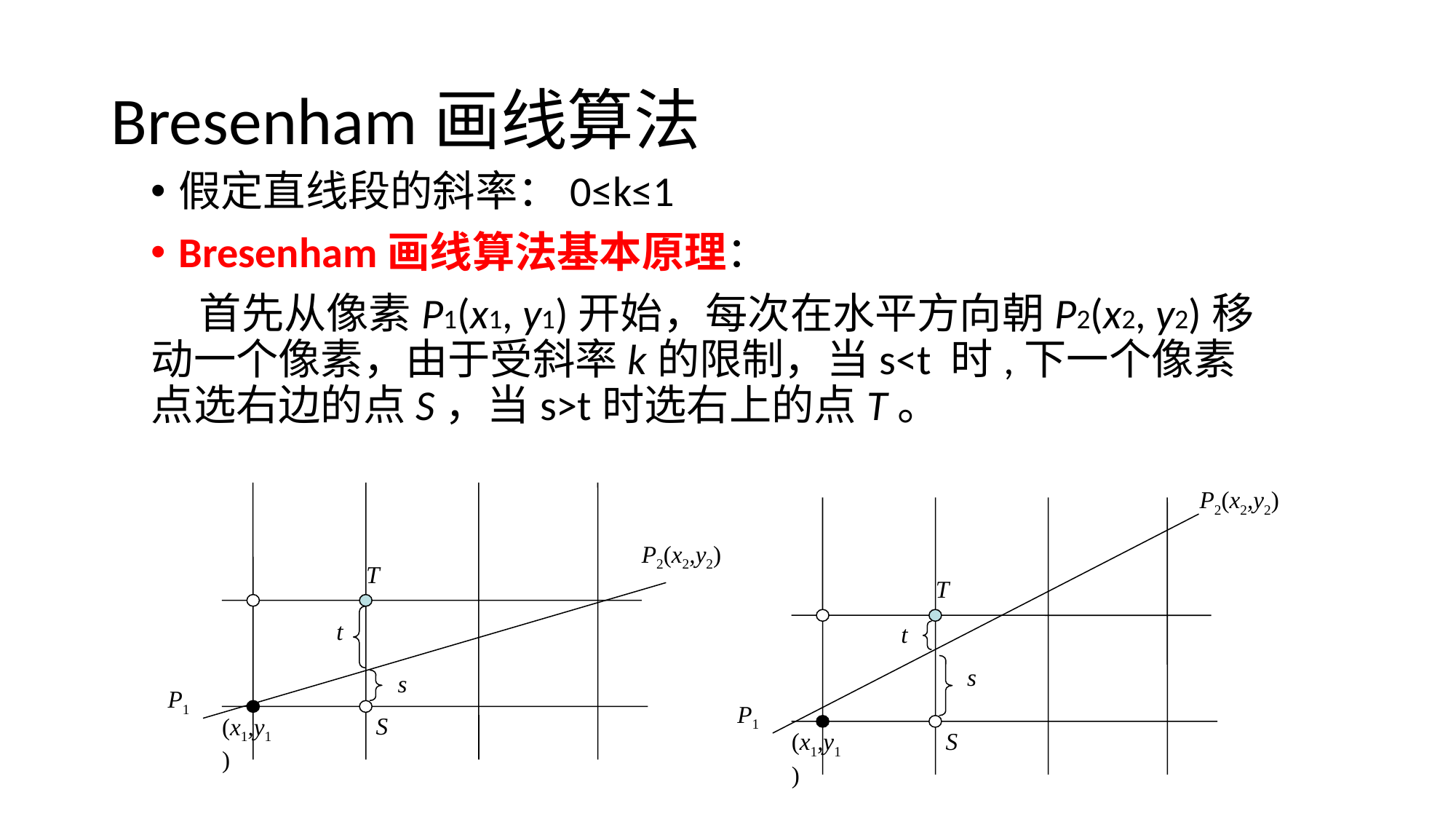

# Bresenham画线算法
假定直线段的斜率：0≤k≤1
Bresenham画线算法基本原理：
    首先从像素P1(x1, y1)开始，每次在水平方向朝P2(x2, y2)移动一个像素，由于受斜率k的限制，当s<t 时,下一个像素点选右边的点S，当s>t时选右上的点T。

P2(x2,y2)

T

t
s

P1

S
(x1,y1)

P2(x2,y2)

T

t

s
P1

S
(x1,y1)